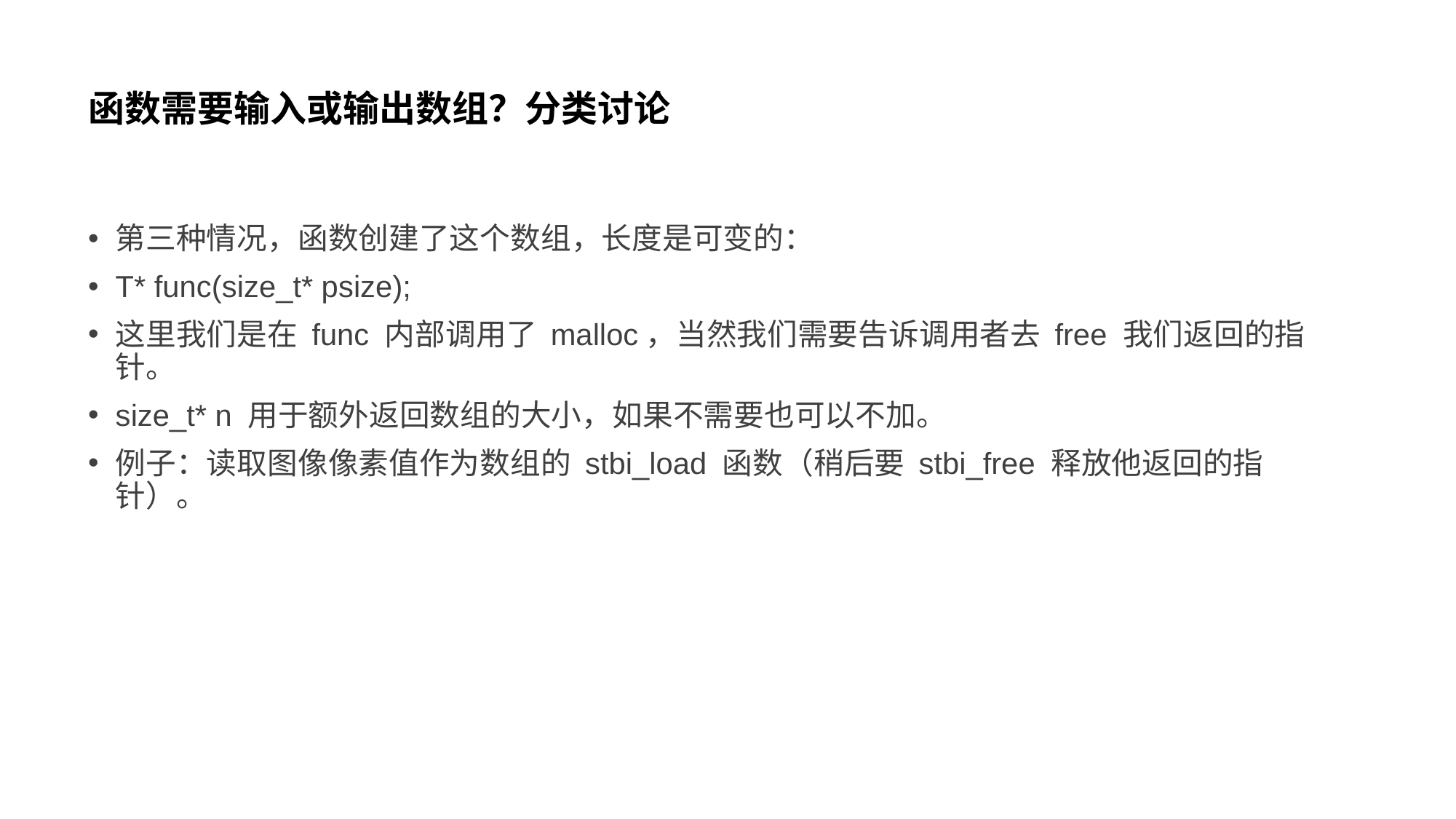

# 函数需要输入或输出数组？分类讨论
第三种情况，函数创建了这个数组，长度是可变的：
T* func(size_t* psize);
这里我们是在 func 内部调用了 malloc，当然我们需要告诉调用者去 free 我们返回的指针。
size_t* n 用于额外返回数组的大小，如果不需要也可以不加。
例子：读取图像像素值作为数组的 stbi_load 函数（稍后要 stbi_free 释放他返回的指针）。